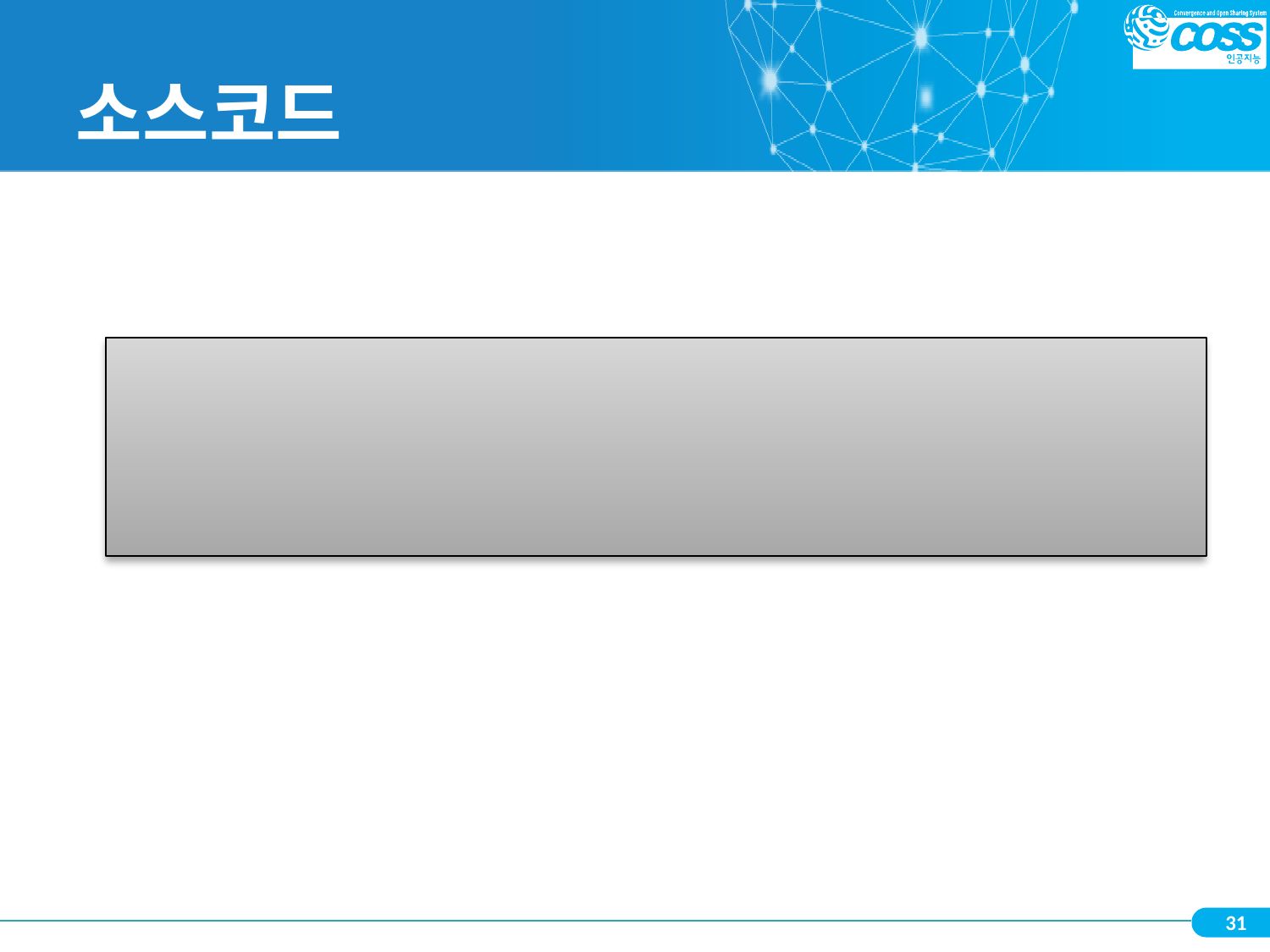

# 소스코드

dan = int(input("단: "))
for i in range(1, 10) :
    print(dan, "*", i, "=", dan*i)